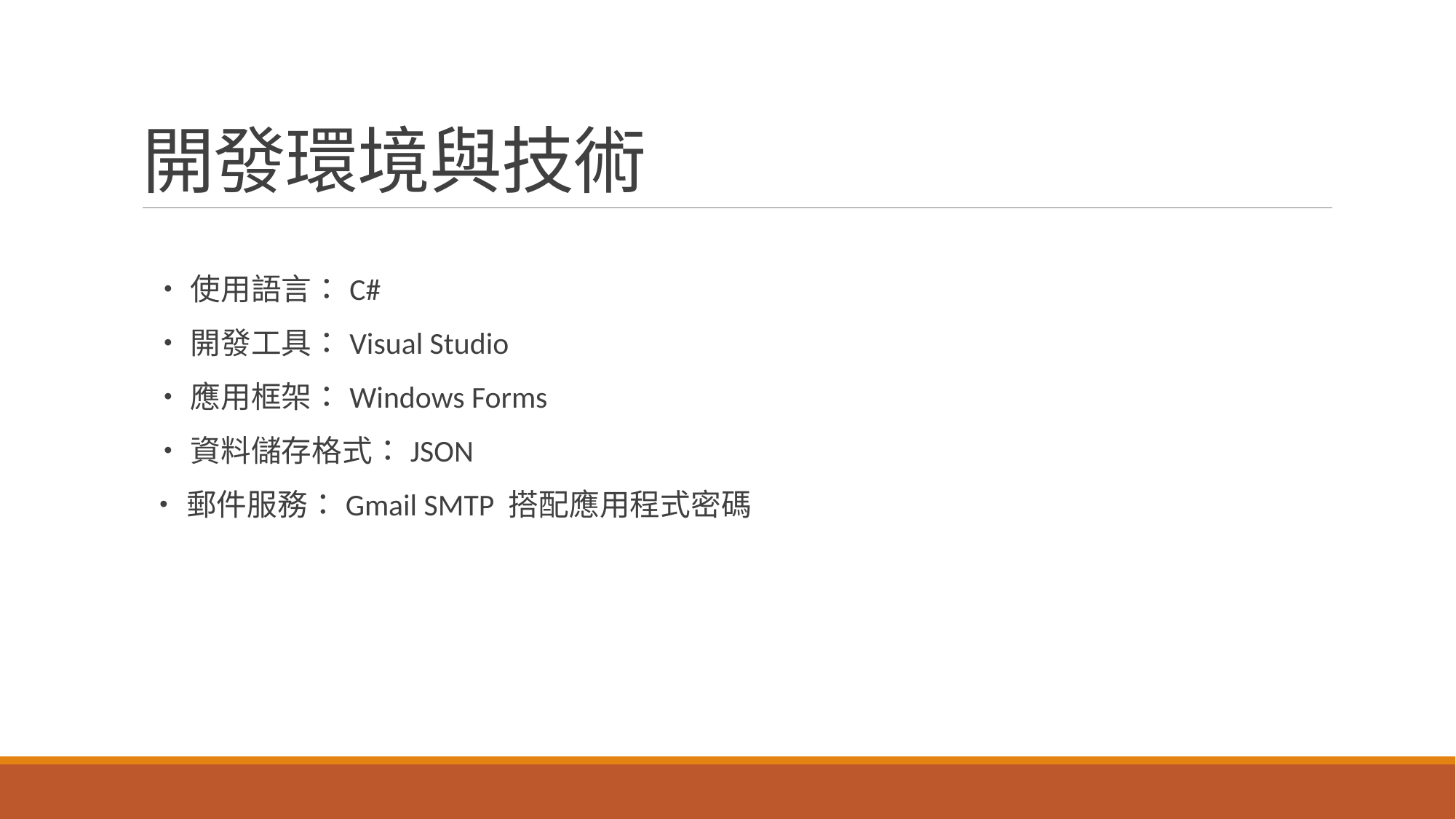

# 開發環境與技術
•使用語言：C#
•開發工具：Visual Studio
•應用框架：Windows Forms
•資料儲存格式：JSON
 •郵件服務：Gmail SMTP 搭配應用程式密碼